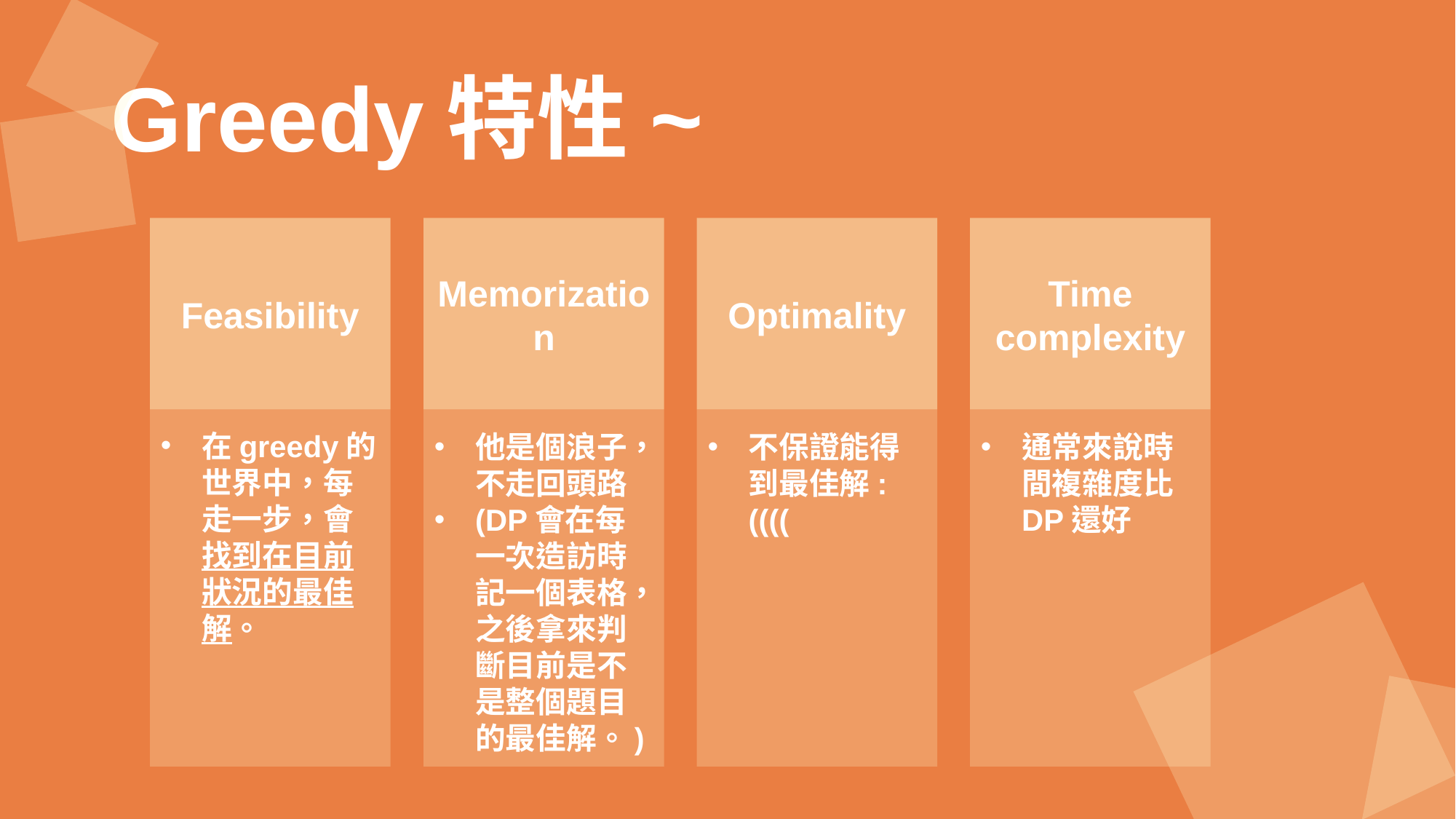

# Greedy特性~

Feasibility
Memorization
Optimality
Time
complexity

在greedy的世界中，每走一步，會找到在目前狀況的最佳解。
他是個浪子，不走回頭路
(DP會在每一次造訪時記一個表格，之後拿來判斷目前是不是整個題目的最佳解。)

不保證能得到最佳解:((((

通常來說時間複雜度比DP還好